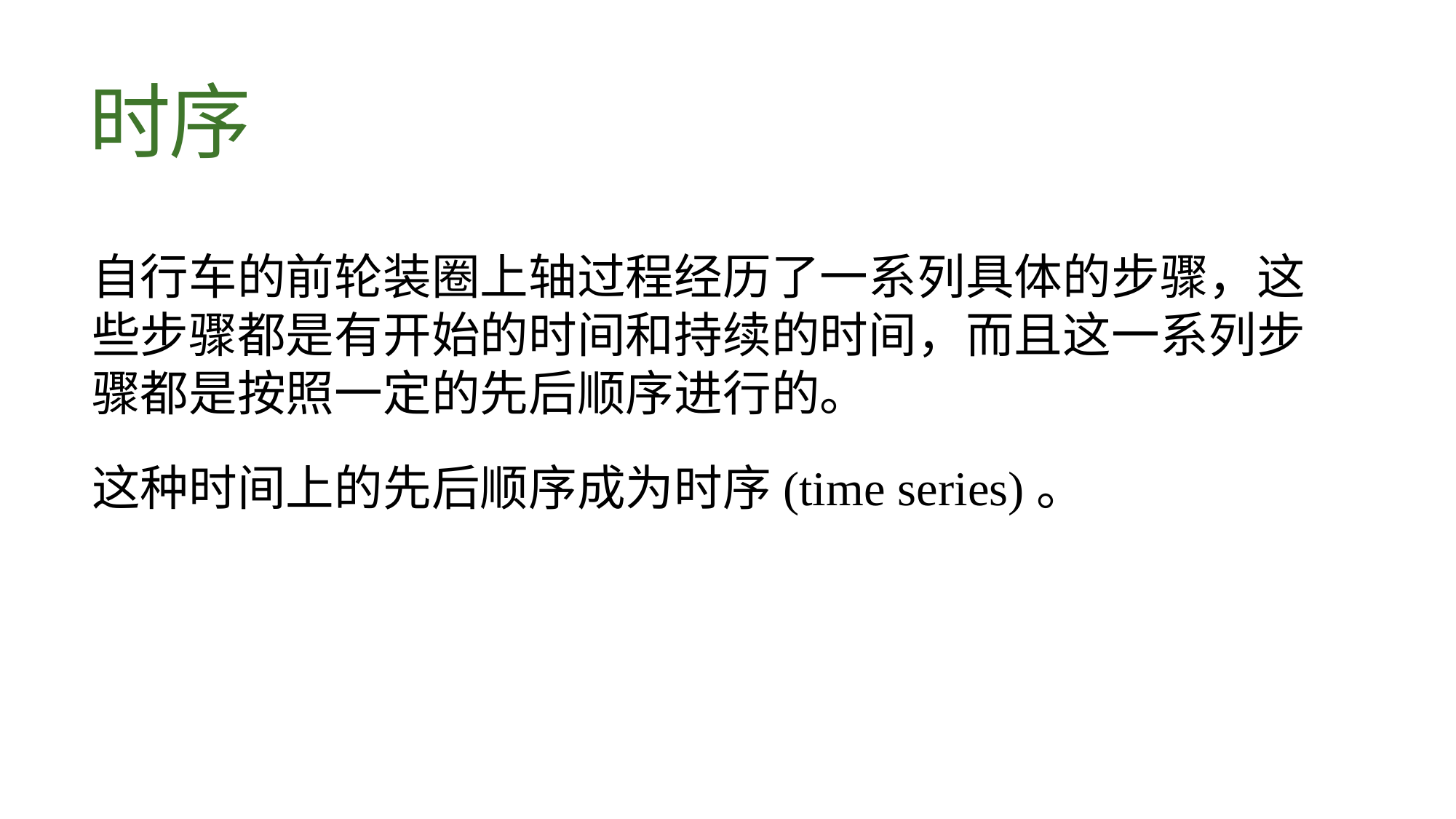

# 时序
自行车的前轮装圈上轴过程经历了一系列具体的步骤，这些步骤都是有开始的时间和持续的时间，而且这一系列步骤都是按照一定的先后顺序进行的。
这种时间上的先后顺序成为时序(time series)。